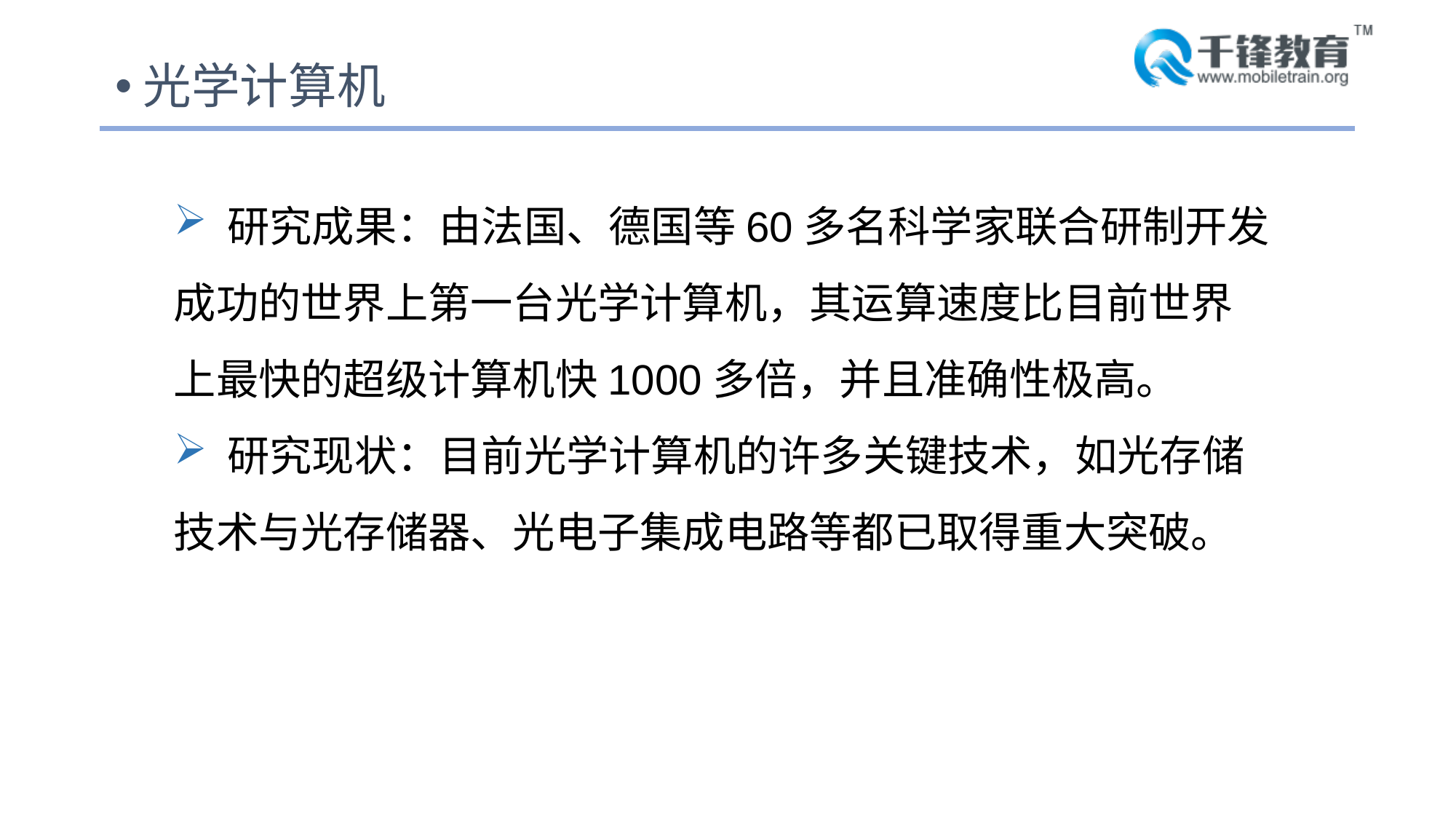

光学计算机
 研究成果：由法国、德国等60多名科学家联合研制开发成功的世界上第一台光学计算机，其运算速度比目前世界上最快的超级计算机快1000多倍，并且准确性极高。
 研究现状：目前光学计算机的许多关键技术，如光存储技术与光存储器、光电子集成电路等都已取得重大突破。